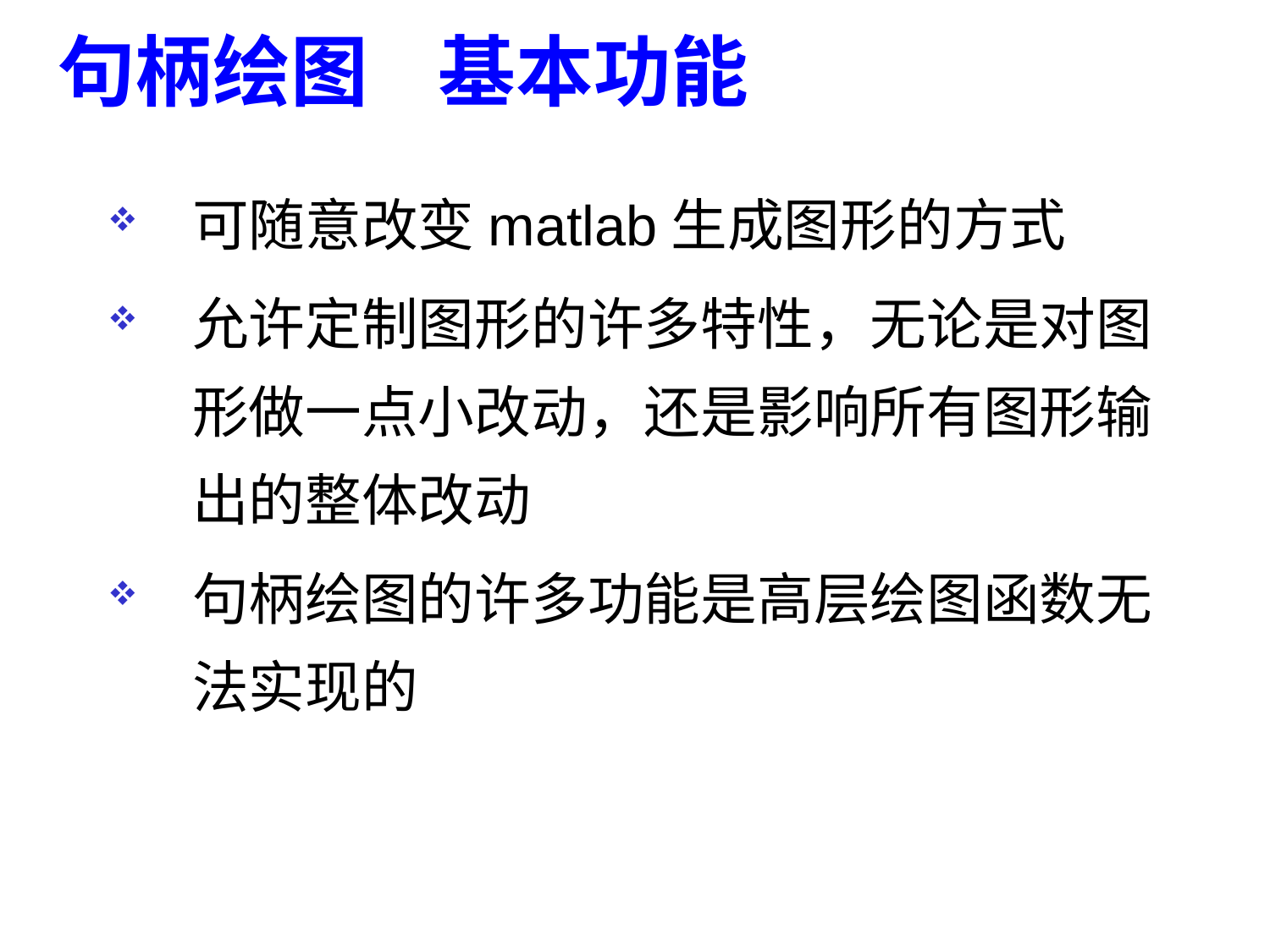

句柄绘图    基本功能
可随意改变matlab生成图形的方式
允许定制图形的许多特性，无论是对图形做一点小改动，还是影响所有图形输出的整体改动
句柄绘图的许多功能是高层绘图函数无法实现的